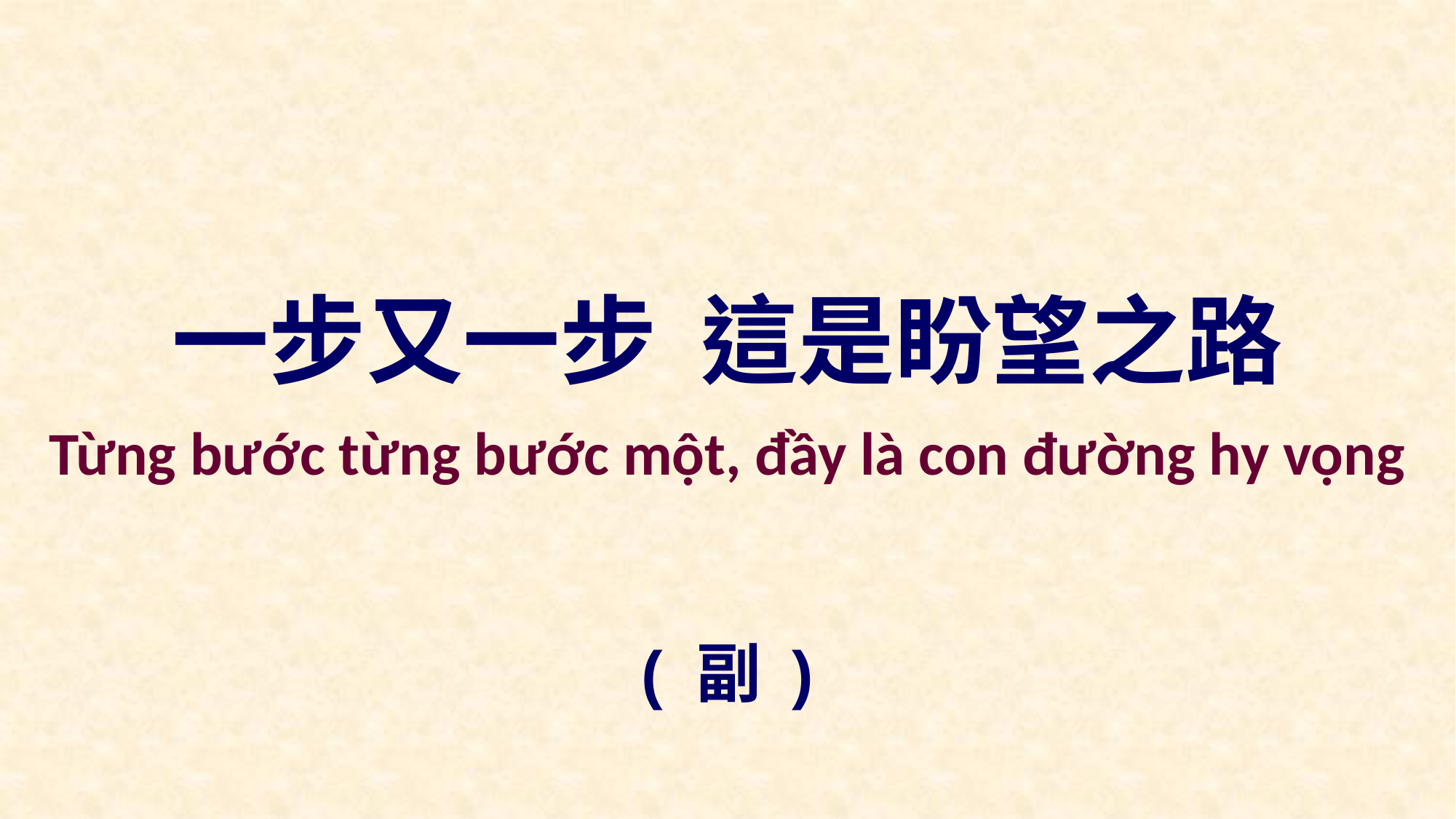

一步又一步  這是盼望之路
Từng bước từng bước một, đầy là con đường hy vọng
( 副 )